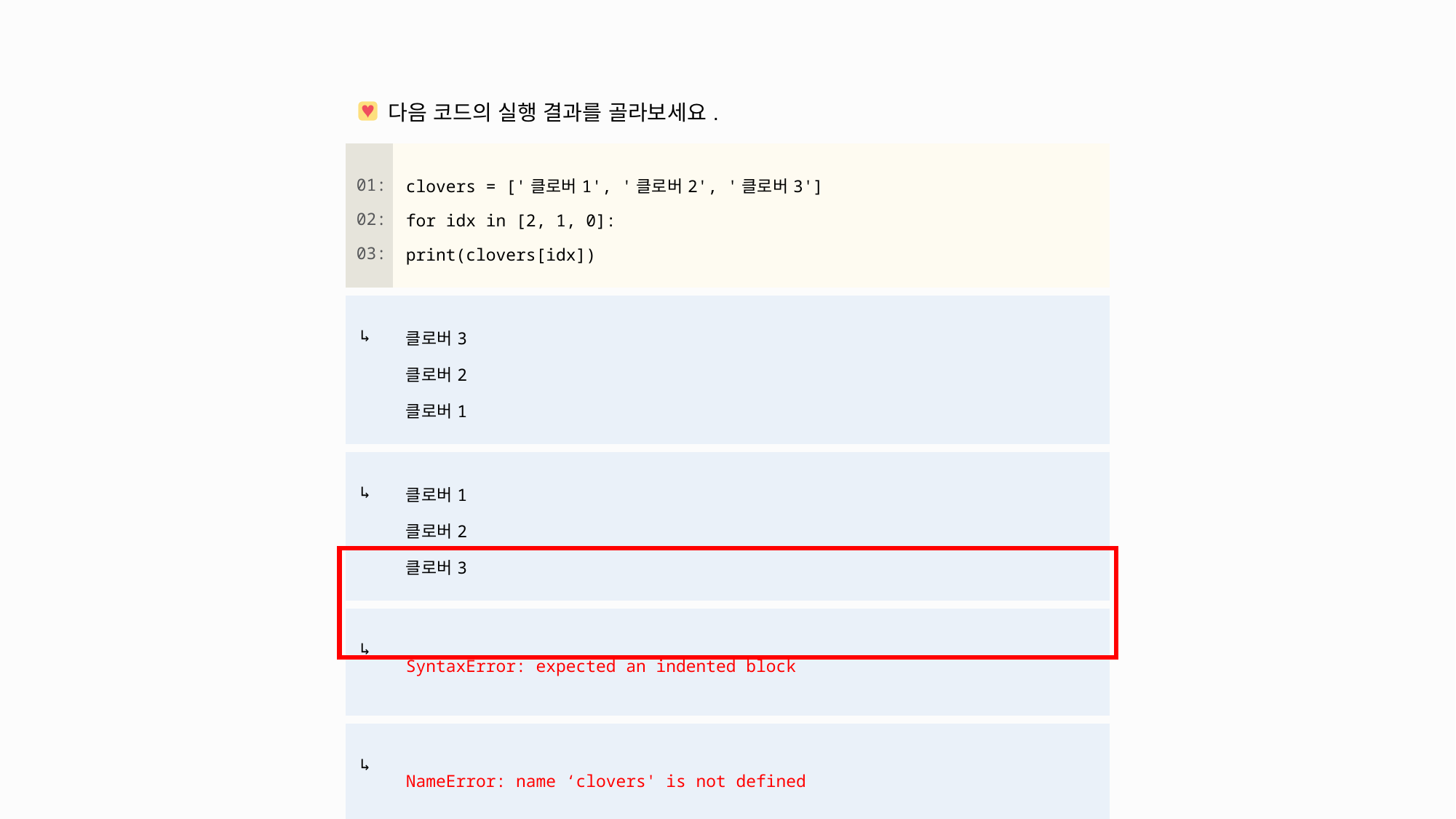

| 다음 코드의 실행 결과를 골라보세요. |  |
| --- | --- |
| 01: 02: 03: | clovers = ['클로버1', '클로버2', '클로버3'] for idx in [2, 1, 0]: print(clovers[idx]) |
|  |  |
| ↳ | 클로버3 클로버2 클로버1 |
|  |  |
| ↳ | 클로버1 클로버2 클로버3 |
|  |  |
| ↳ | SyntaxError: expected an indented block |
|  |  |
| ↳ | NameError: name ‘clovers' is not defined |